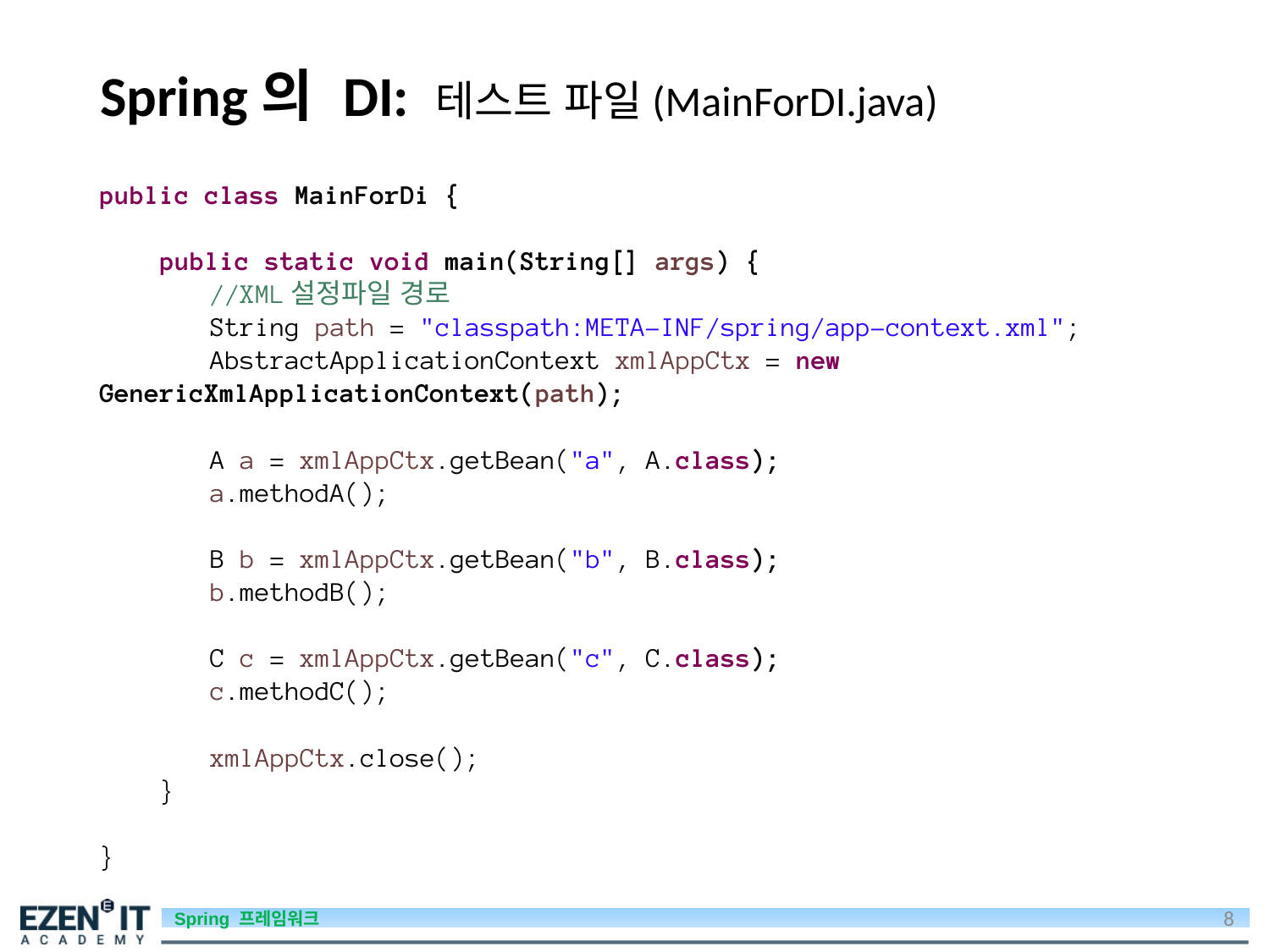

# Spring의 DI: 테스트 파일(MainForDI.java)
public class MainForDi {

    public static void main(String[] args) {
	//XML설정파일 경로
	String path = "classpath:META-INF/spring/app-context.xml";
	AbstractApplicationContext xmlAppCtx = new 	GenericXmlApplicationContext(path);

	A a = xmlAppCtx.getBean("a", A.class);
	a.methodA();

	B b = xmlAppCtx.getBean("b", B.class);
	b.methodB();

	C c = xmlAppCtx.getBean("c", C.class);
	c.methodC();

	xmlAppCtx.close();
    }

}
8